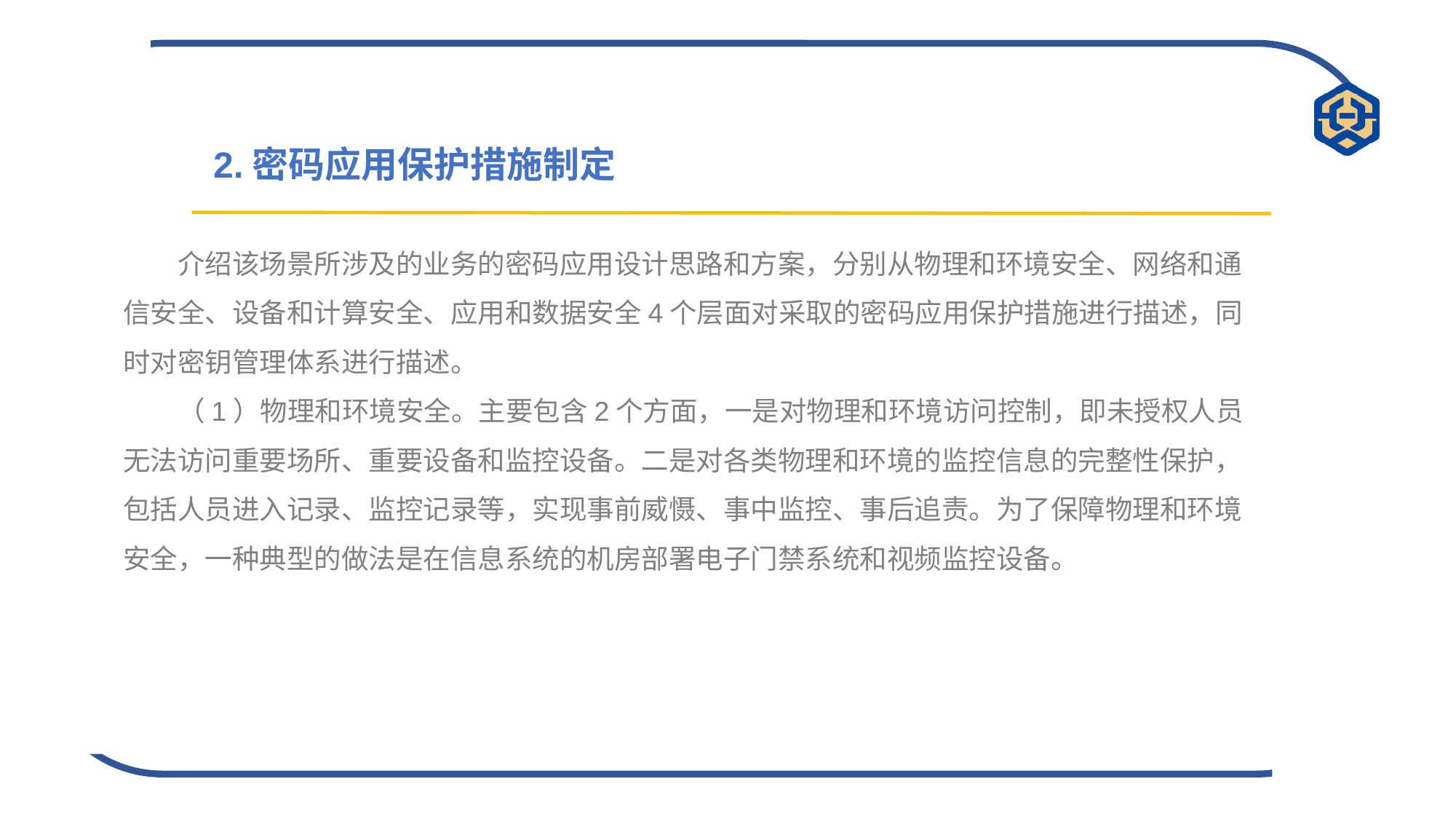

2.密码应用保护措施制定
介绍该场景所涉及的业务的密码应用设计思路和方案，分别从物理和环境安全、网络和通信安全、设备和计算安全、应用和数据安全4个层面对采取的密码应用保护措施进行描述，同时对密钥管理体系进行描述。
（1）物理和环境安全。主要包含2个方面，一是对物理和环境访问控制，即未授权人员无法访问重要场所、重要设备和监控设备。二是对各类物理和环境的监控信息的完整性保护，包括人员进入记录、监控记录等，实现事前威慑、事中监控、事后追责。为了保障物理和环境安全，一种典型的做法是在信息系统的机房部署电子门禁系统和视频监控设备。